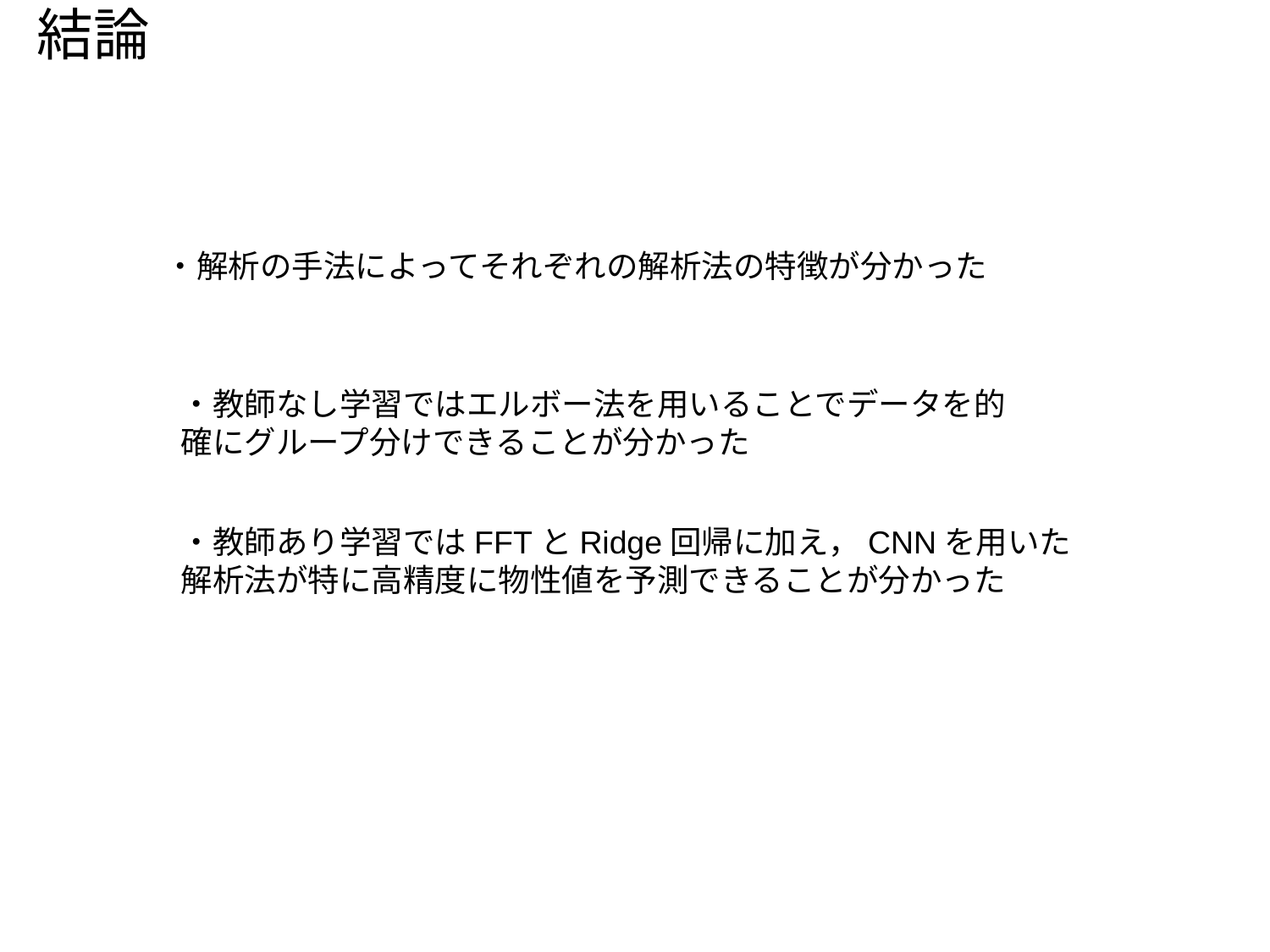

結論
・解析の手法によってそれぞれの解析法の特徴が分かった
・教師なし学習ではエルボー法を用いることでデータを的確にグループ分けできることが分かった
・教師あり学習ではFFTとRidge回帰に加え，CNNを用いた解析法が特に高精度に物性値を予測できることが分かった